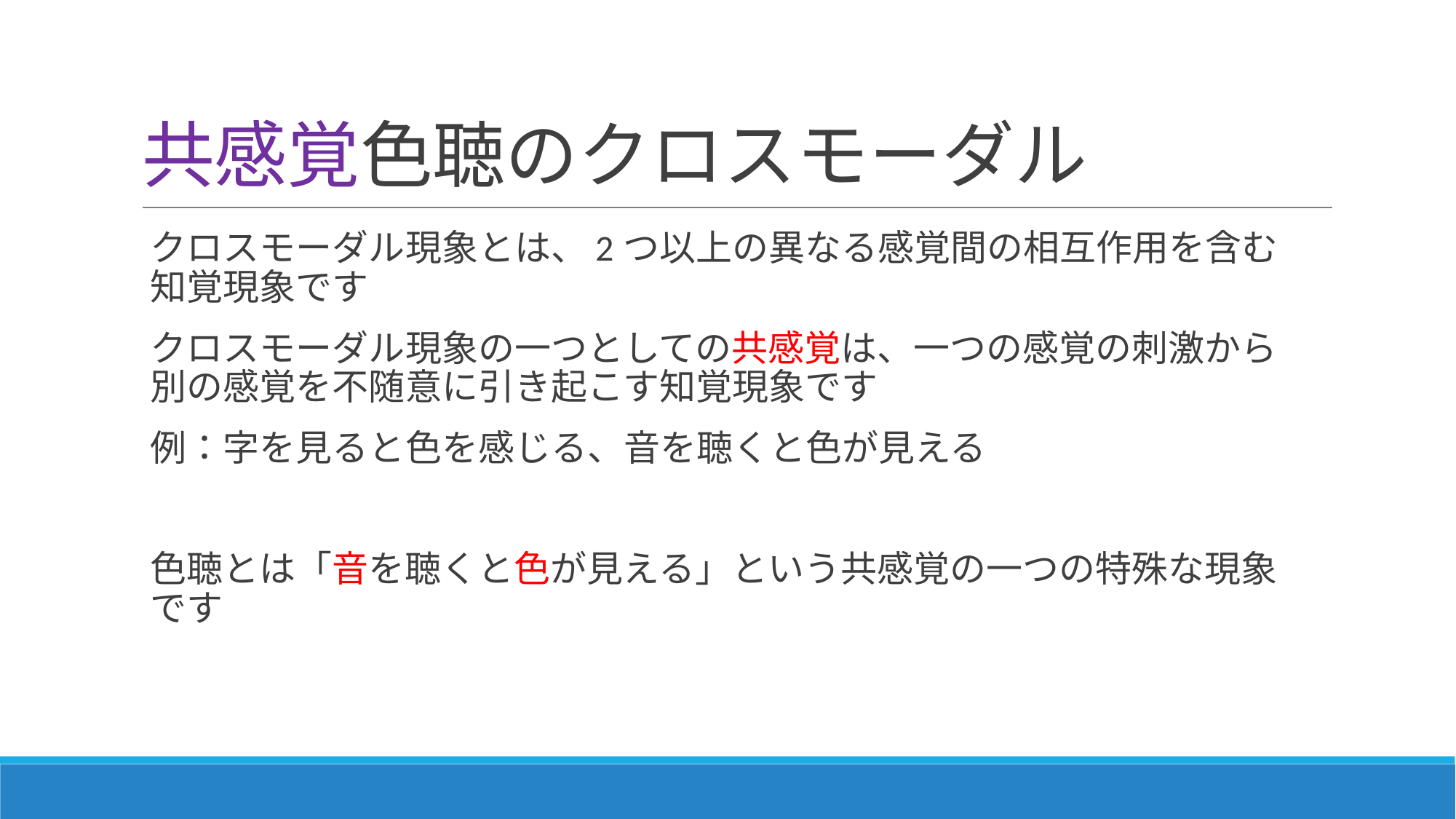

# 共感覚色聴のクロスモーダル
クロスモーダル現象とは、2つ以上の異なる感覚間の相互作用を含む知覚現象です
クロスモーダル現象の一つとしての共感覚は、一つの感覚の刺激から別の感覚を不随意に引き起こす知覚現象です
例：字を見ると色を感じる、音を聴くと色が見える

色聴とは「音を聴くと色が見える」という共感覚の一つの特殊な現象です
9